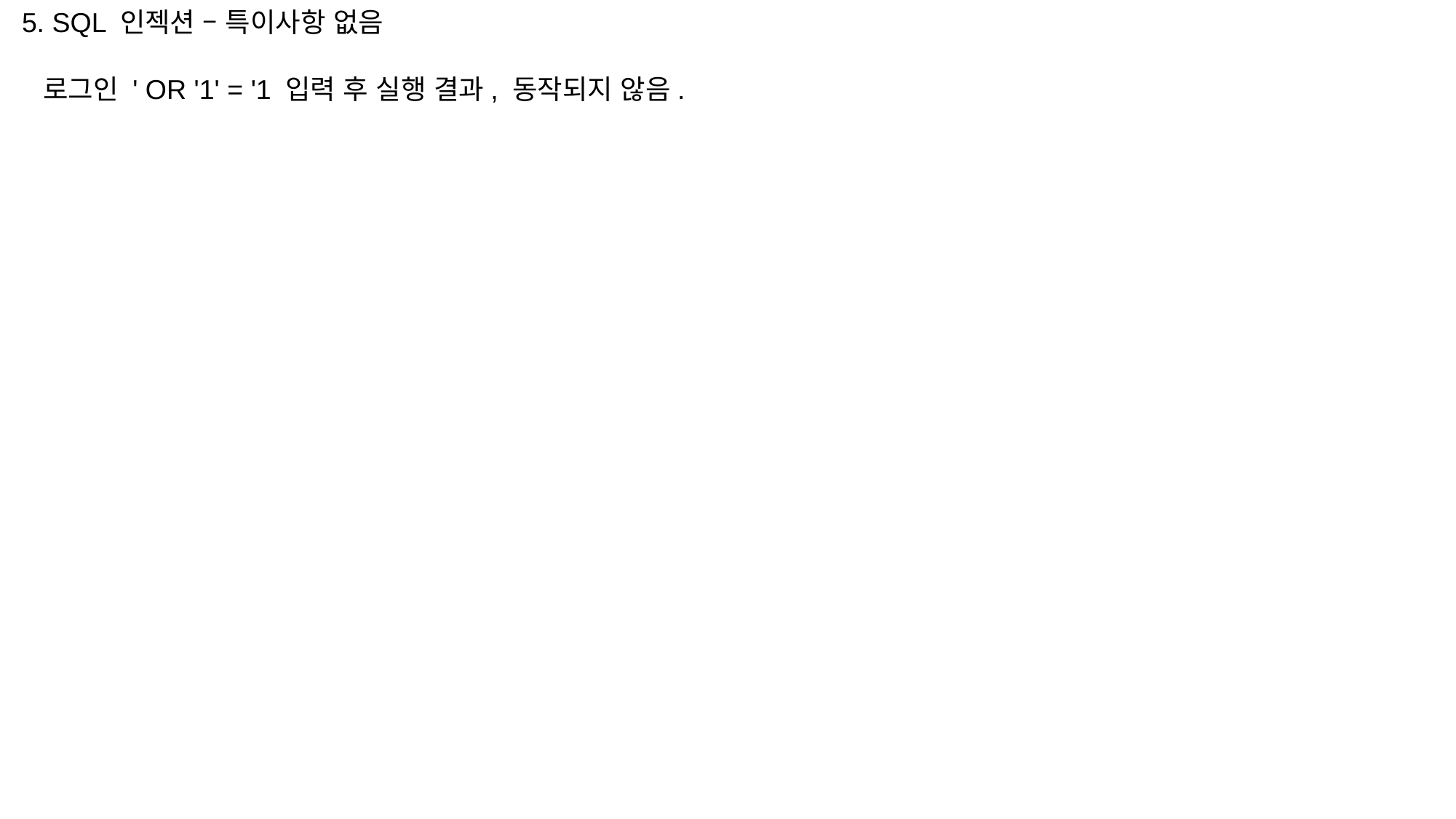

5. SQL 인젝션 – 특이사항 없음
로그인 ' OR '1' = '1 입력 후 실행 결과, 동작되지 않음.